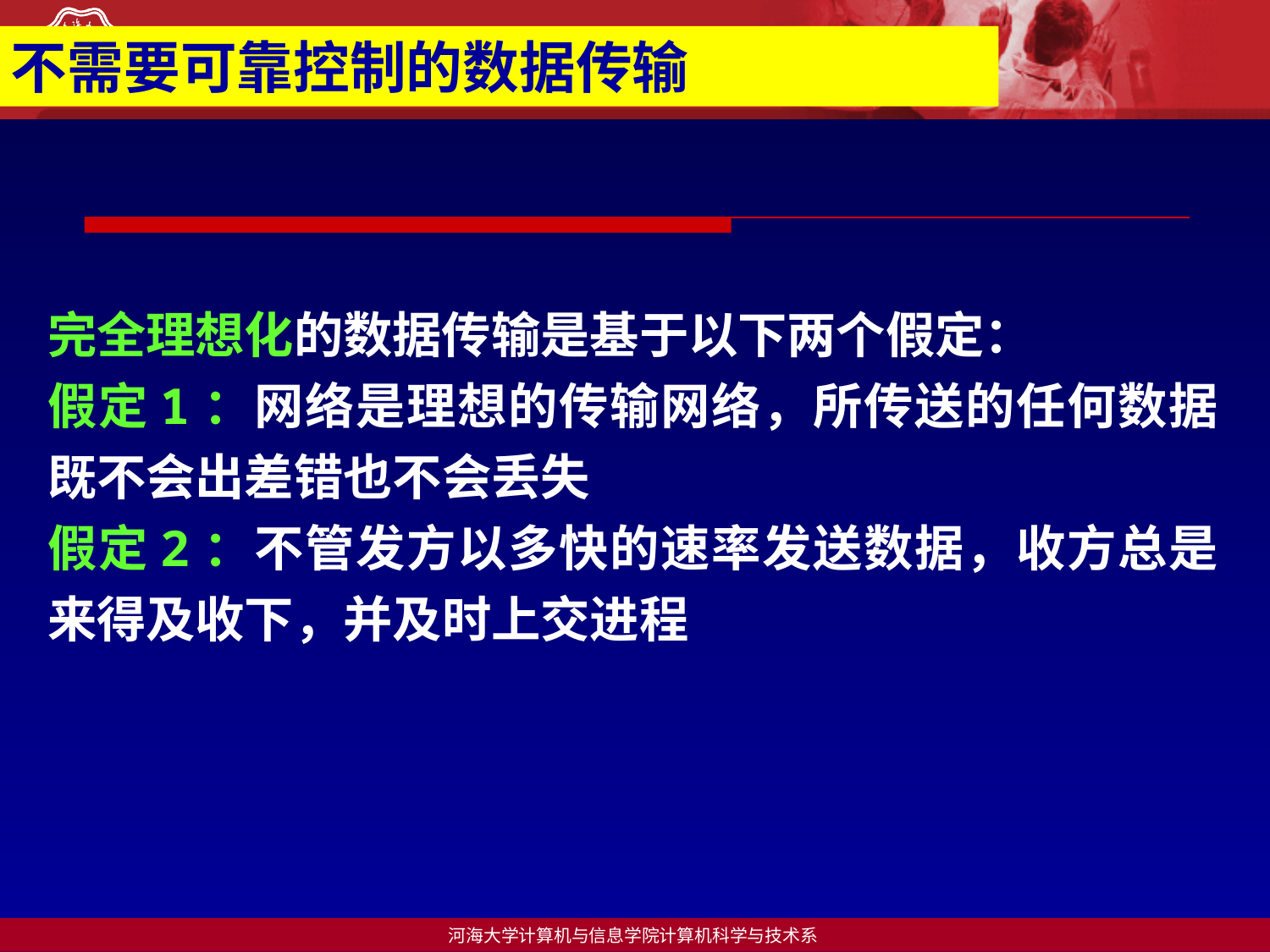

不需要可靠控制的数据传输
完全理想化的数据传输是基于以下两个假定：
假定1：网络是理想的传输网络，所传送的任何数据既不会出差错也不会丢失
假定2：不管发方以多快的速率发送数据，收方总是来得及收下，并及时上交进程